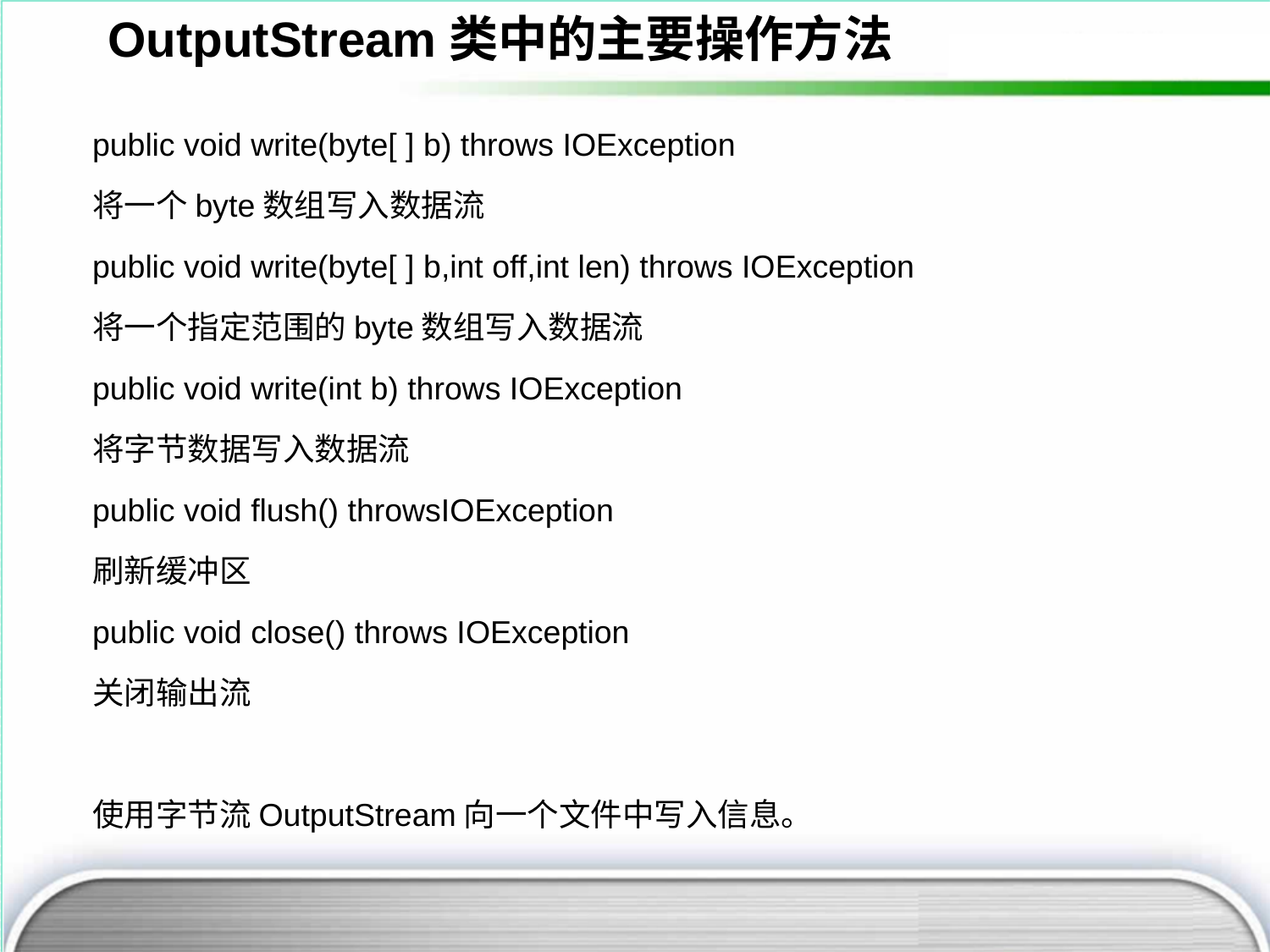

OutputStream类中的主要操作方法
public void write(byte[ ] b) throws IOException
将一个byte数组写入数据流
public void write(byte[ ] b,int off,int len) throws IOException
将一个指定范围的byte数组写入数据流
public void write(int b) throws IOException
将字节数据写入数据流
public void flush() throwsIOException
刷新缓冲区
public void close() throws IOException
关闭输出流

使用字节流OutputStream向一个文件中写入信息。